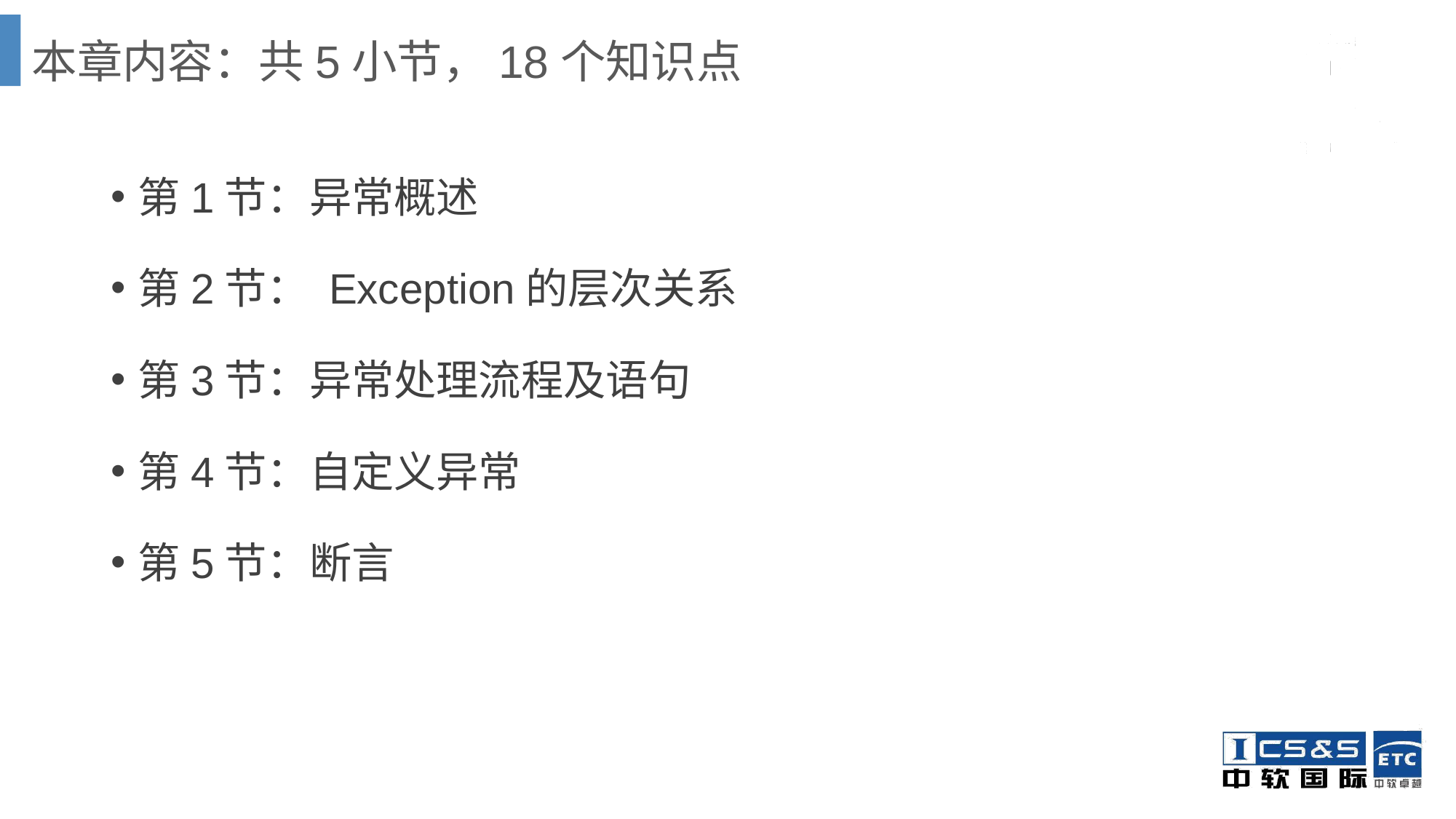

# 本章内容：共5小节，18个知识点
第1节：异常概述
第2节： Exception的层次关系
第3节：异常处理流程及语句
第4节：自定义异常
第5节：断言